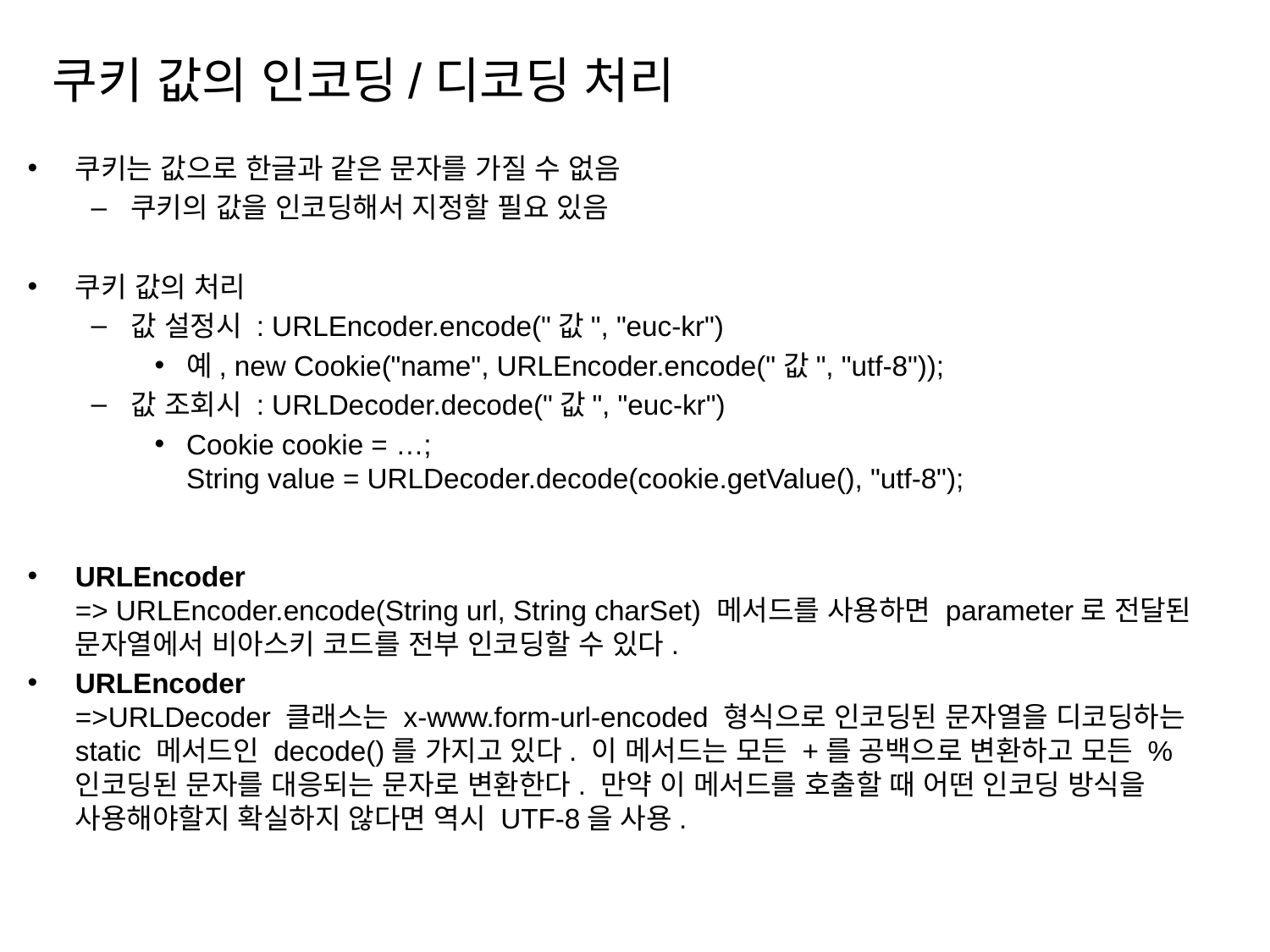

# 쿠키 값의 인코딩/디코딩 처리
쿠키는 값으로 한글과 같은 문자를 가질 수 없음
쿠키의 값을 인코딩해서 지정할 필요 있음

쿠키 값의 처리
값 설정시 : URLEncoder.encode("값", "euc-kr")
예, new Cookie("name", URLEncoder.encode("값", "utf-8"));
값 조회시 : URLDecoder.decode("값", "euc-kr")
Cookie cookie = …;
String value = URLDecoder.decode(cookie.getValue(), "utf-8");

URLEncoder
=> URLEncoder.encode(String url, String charSet) 메서드를 사용하면 parameter로 전달된 문자열에서 비아스키 코드를 전부 인코딩할 수 있다.
URLEncoder
=>URLDecoder 클래스는 x-www.form-url-encoded 형식으로 인코딩된 문자열을 디코딩하는 static 메서드인 decode()를 가지고 있다. 이 메서드는 모든 +를 공백으로 변환하고 모든 %인코딩된 문자를 대응되는 문자로 변환한다. 만약 이 메서드를 호출할 때 어떤 인코딩 방식을 사용해야할지 확실하지 않다면 역시 UTF-8을 사용.